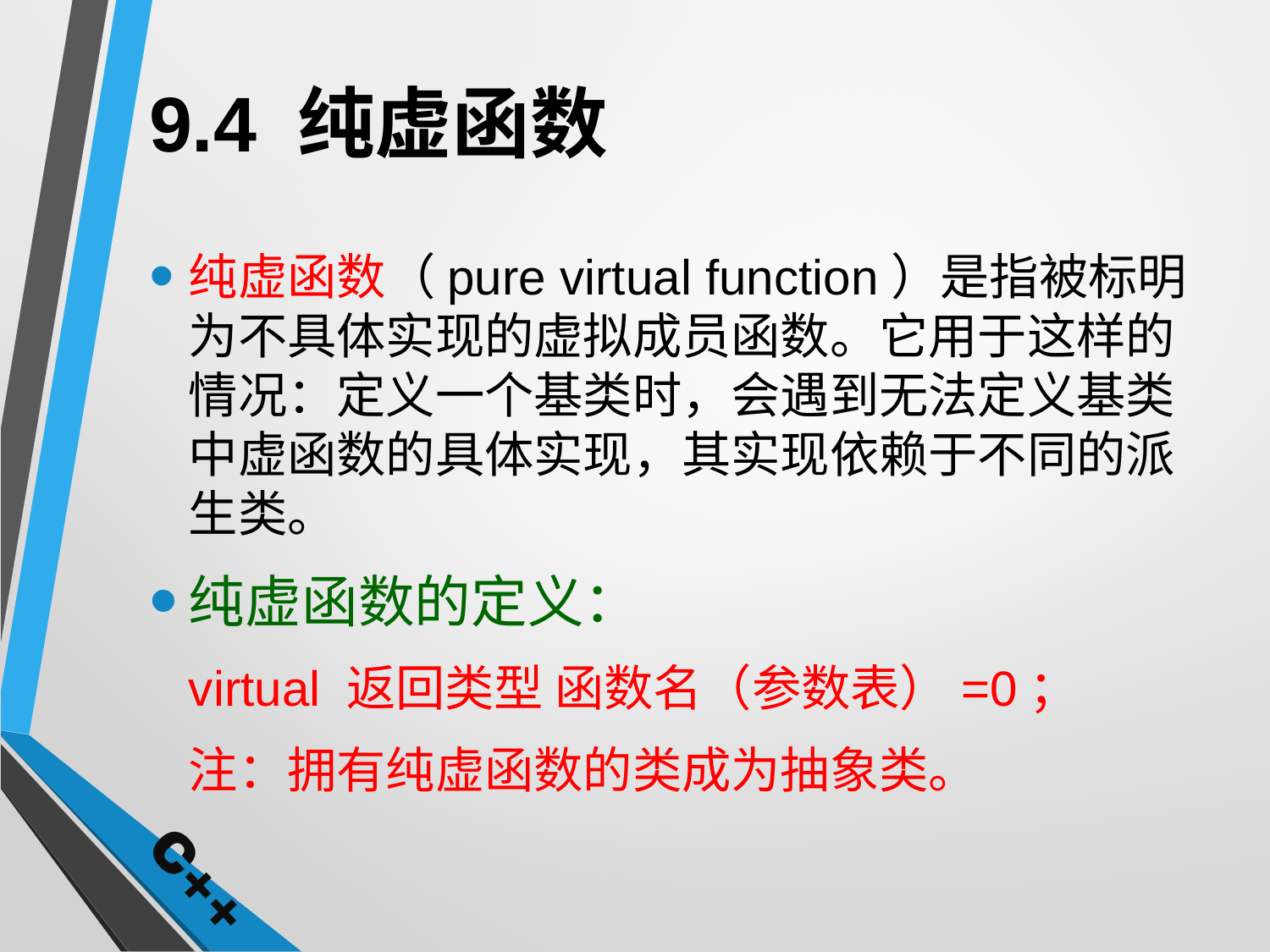

# 9.4 纯虚函数
纯虚函数（pure virtual function）是指被标明为不具体实现的虚拟成员函数。它用于这样的情况：定义一个基类时，会遇到无法定义基类中虚函数的具体实现，其实现依赖于不同的派生类。
纯虚函数的定义：
	virtual 返回类型 函数名（参数表）=0；
	注：拥有纯虚函数的类成为抽象类。